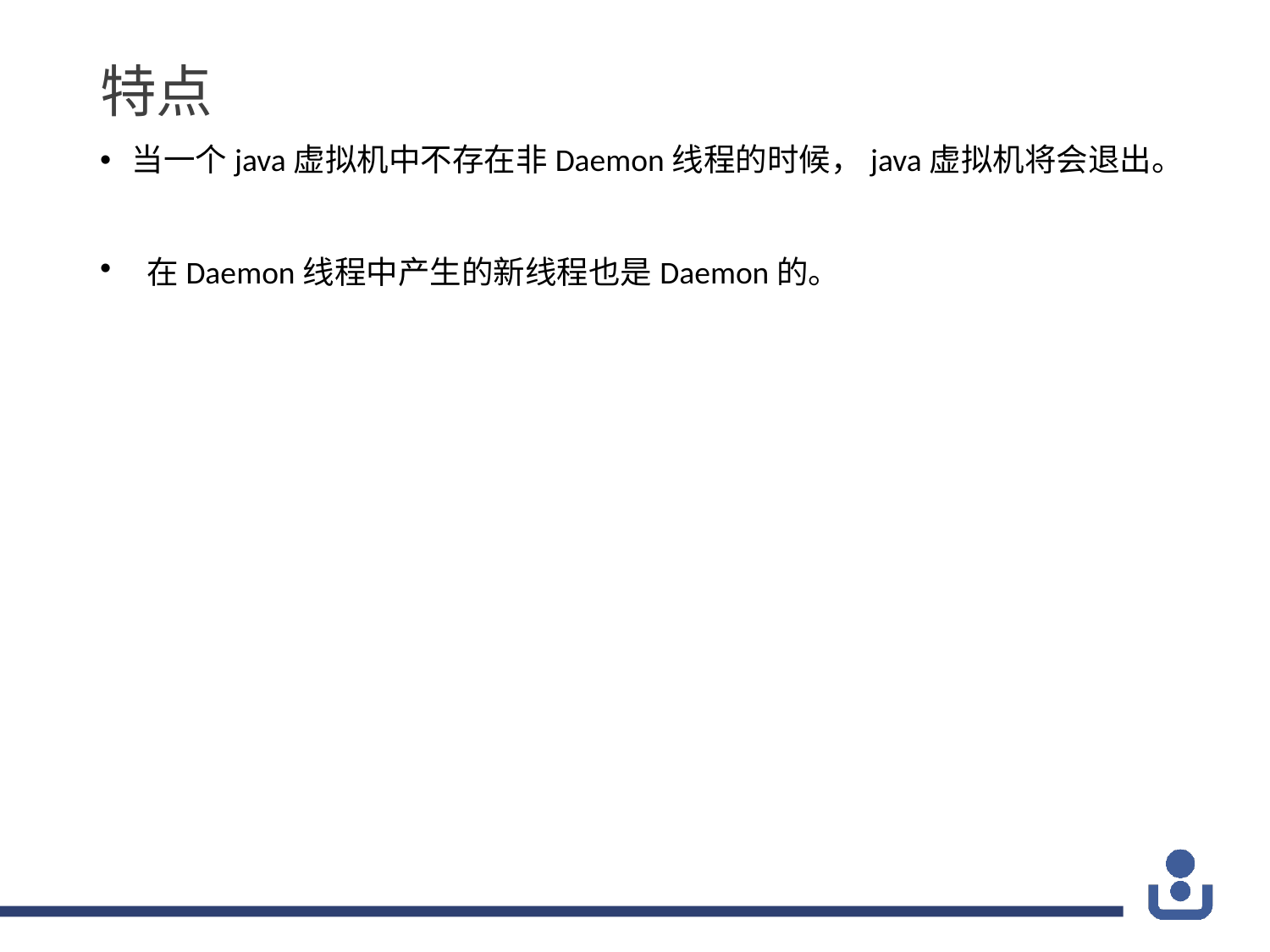

# 特点
当一个java虚拟机中不存在非Daemon线程的时候，java虚拟机将会退出。

 在Daemon线程中产生的新线程也是Daemon的。